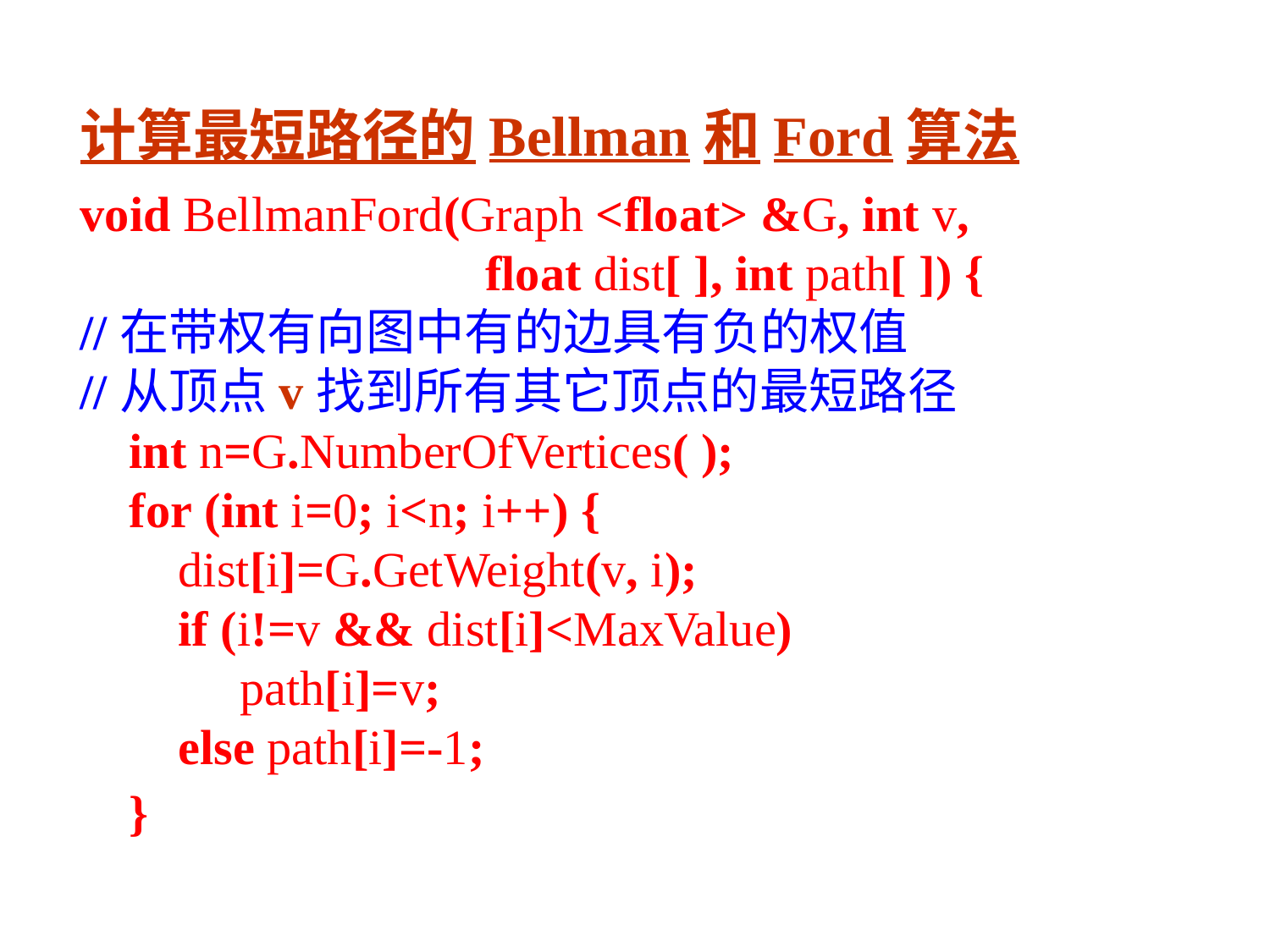

计算最短路径的Bellman和Ford算法
void BellmanFord(Graph <float> &G, int v,
                                 float dist[ ], int path[ ]) {
//在带权有向图中有的边具有负的权值
//从顶点v找到所有其它顶点的最短路径
    int n=G.NumberOfVertices( );
    for (int i=0; i<n; i++) {
        dist[i]=G.GetWeight(v, i);
        if (i!=v && dist[i]<MaxValue)
             path[i]=v;
        else path[i]=-1;
    }
150